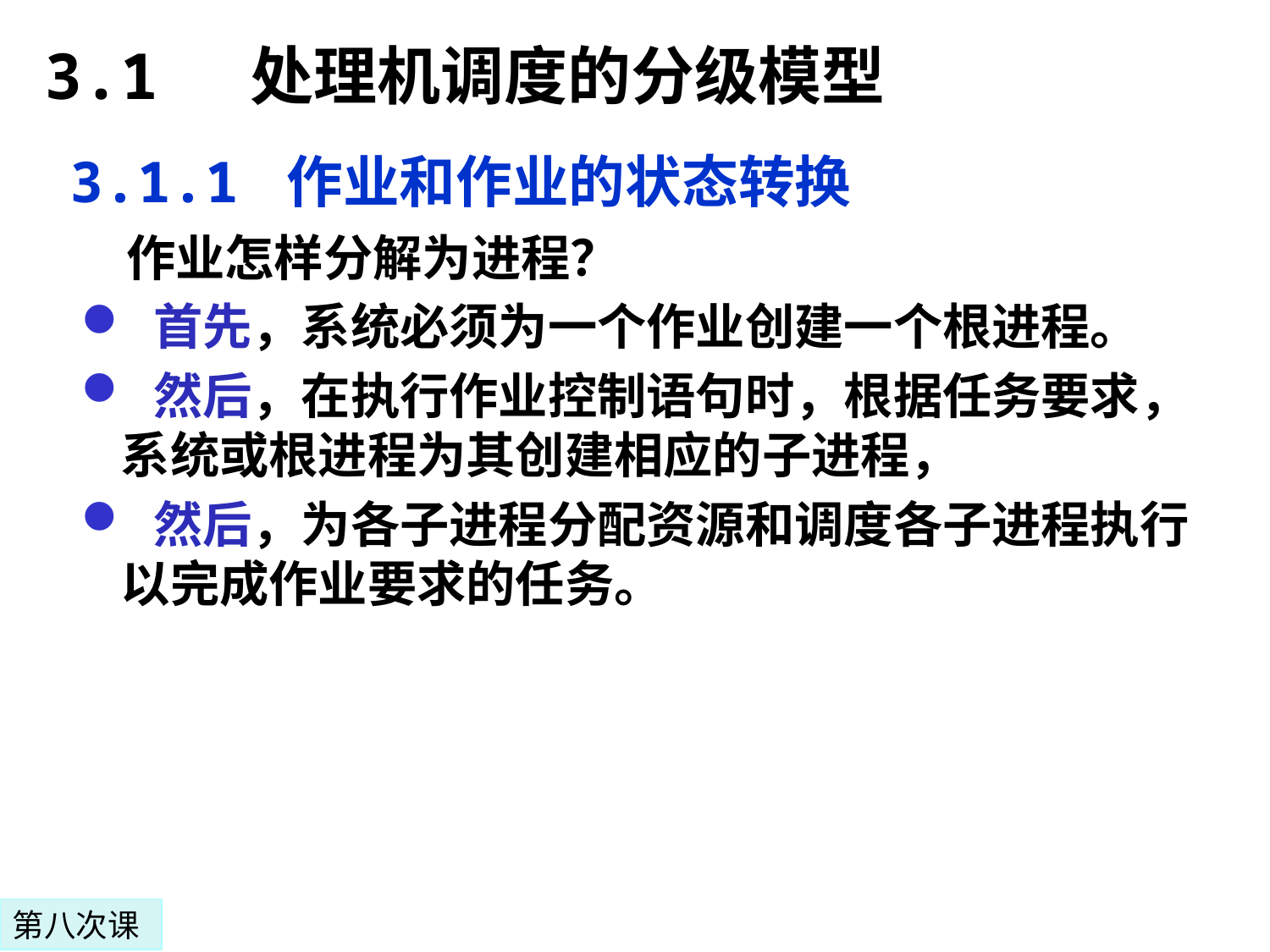

# 3.1  处理机调度的分级模型
3.1.1 作业和作业的状态转换
   作业怎样分解为进程？
 首先，系统必须为一个作业创建一个根进程。
 然后，在执行作业控制语句时，根据任务要求，系统或根进程为其创建相应的子进程，
 然后，为各子进程分配资源和调度各子进程执行以完成作业要求的任务。
第八次课